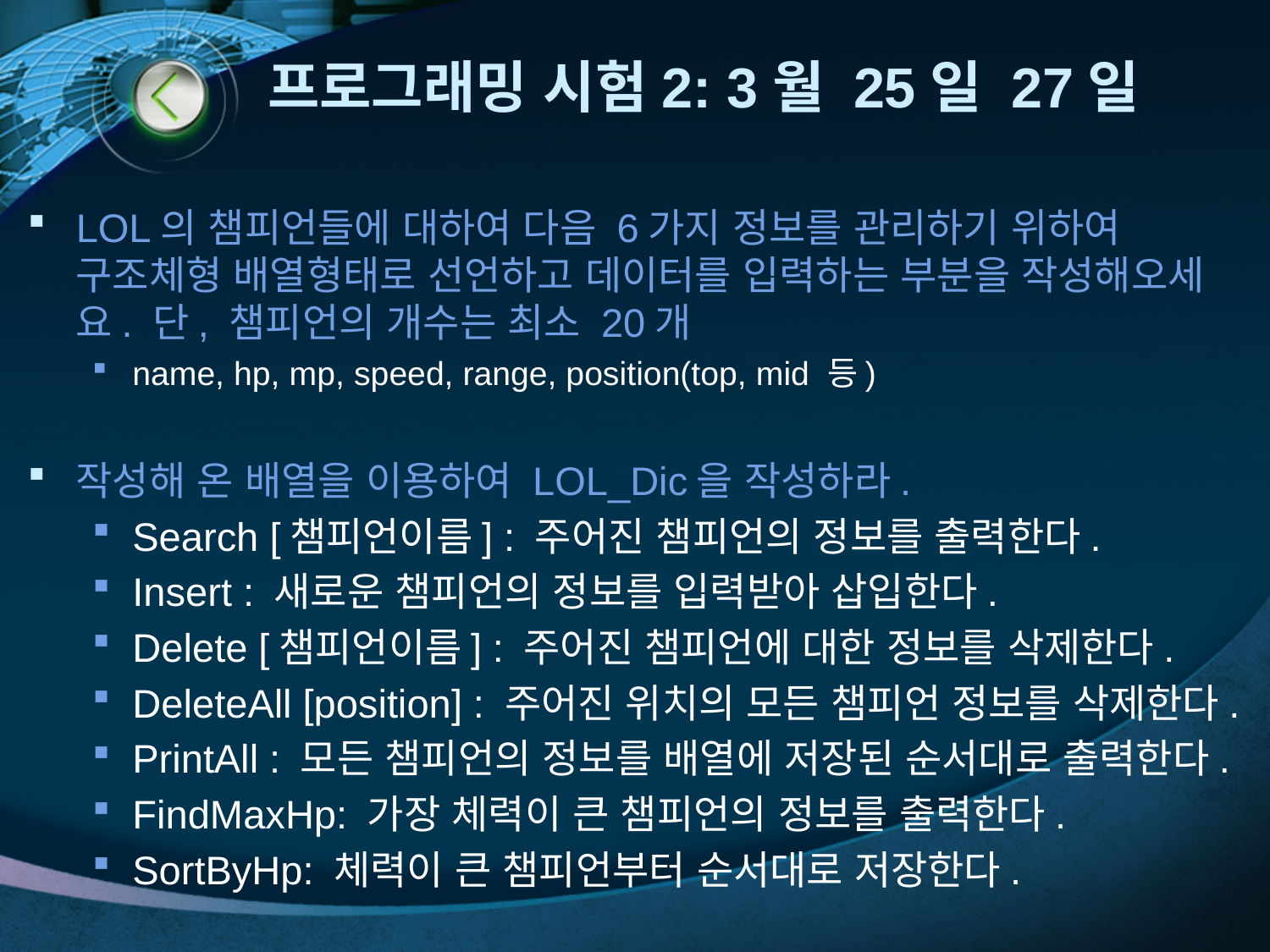

# 프로그래밍 시험2: 3월 25일 27일
LOL의 챔피언들에 대하여 다음 6가지 정보를 관리하기 위하여 구조체형 배열형태로 선언하고 데이터를 입력하는 부분을 작성해오세요. 단, 챔피언의 개수는 최소 20개
name, hp, mp, speed, range, position(top, mid 등)

작성해 온 배열을 이용하여 LOL_Dic을 작성하라.
Search [챔피언이름] : 주어진 챔피언의 정보를 출력한다.
Insert : 새로운 챔피언의 정보를 입력받아 삽입한다.
Delete [챔피언이름] : 주어진 챔피언에 대한 정보를 삭제한다.
DeleteAll [position] : 주어진 위치의 모든 챔피언 정보를 삭제한다.
PrintAll : 모든 챔피언의 정보를 배열에 저장된 순서대로 출력한다.
FindMaxHp: 가장 체력이 큰 챔피언의 정보를 출력한다.
SortByHp: 체력이 큰 챔피언부터 순서대로 저장한다.